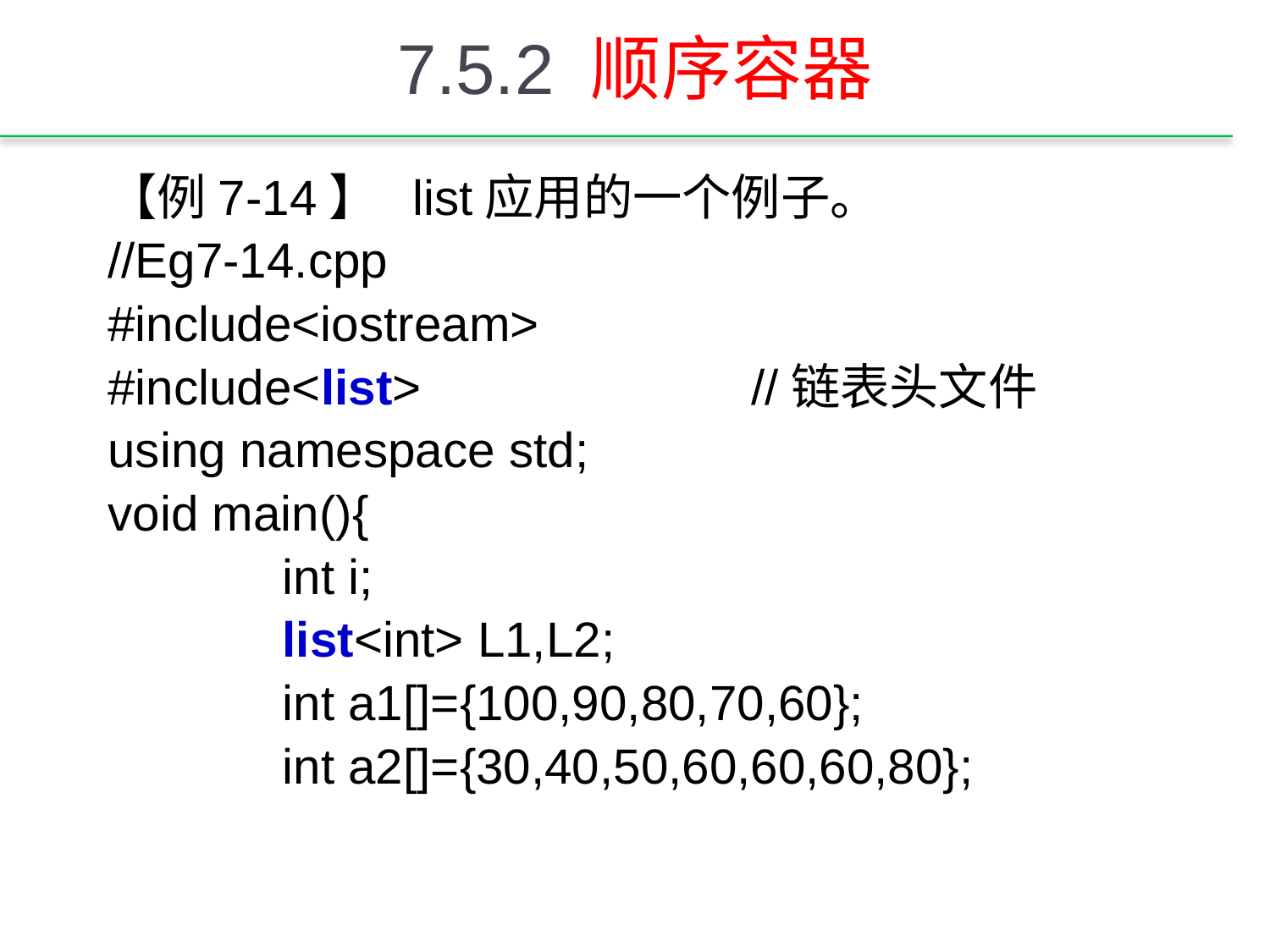

# 7.5.2 顺序容器
【例7-14】  list应用的一个例子。
//Eg7-14.cpp
#include<iostream>
#include<list>                        //链表头文件
using namespace std;
void main(){
		int i;
		list<int> L1,L2;
		int a1[]={100,90,80,70,60};
		int a2[]={30,40,50,60,60,60,80};